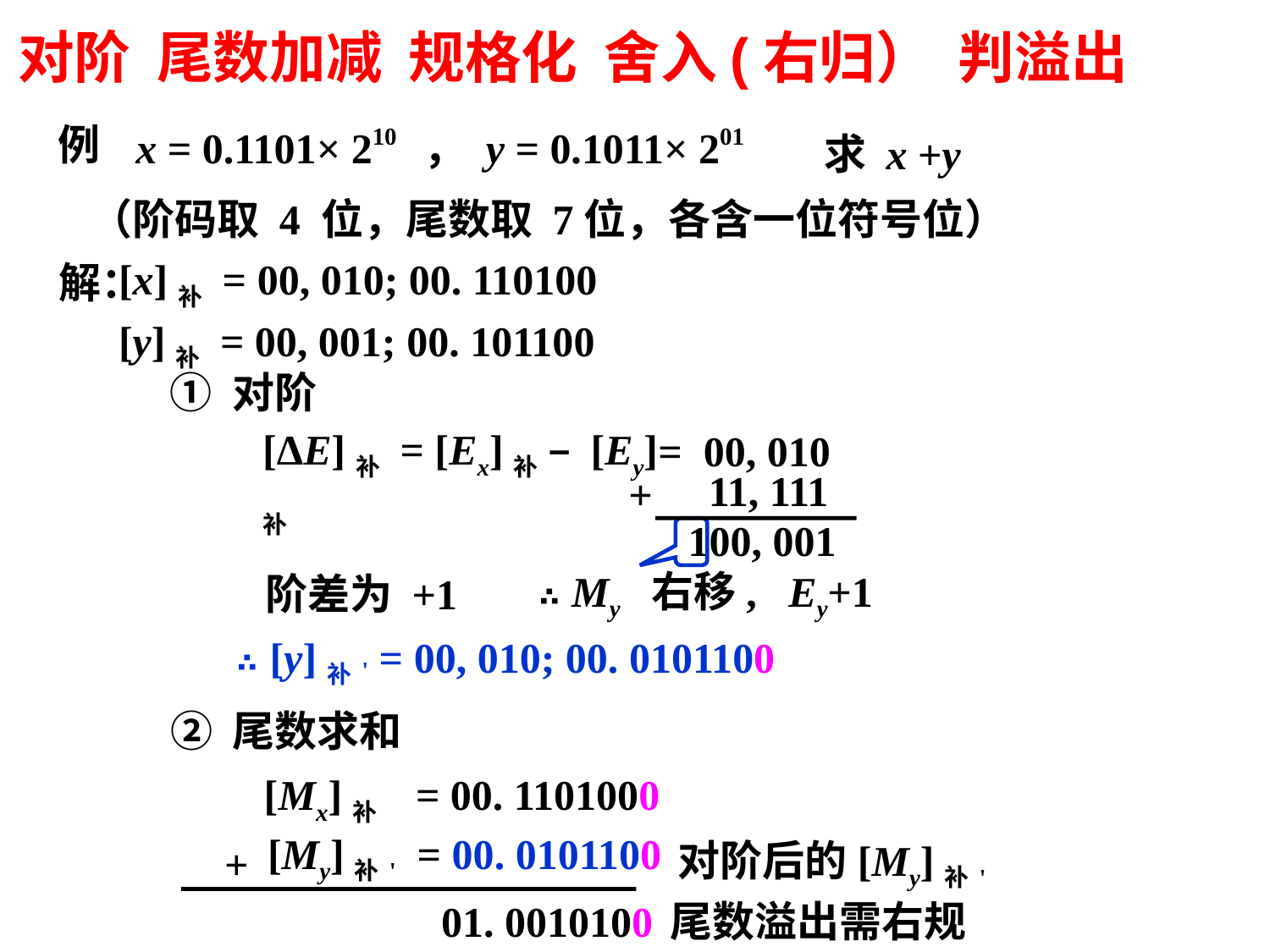

对阶  尾数加减  规格化  舍入(右归）  判溢出
例
x = 0.1101× 210  ， y = 0.1011× 201
（阶码取 4 位，尾数取 7位，各含一位符号位）
求 x +y
[x]补 = 00, 010; 00. 110100
解：
[y]补 = 00, 001; 00. 101100
① 对阶
[ΔE]补 = [Ex]补 – [Ey]补
=  00, 010
 11, 111
+
100, 001

∴ My  右移,   Ey+1
阶差为 +1
∴ [y]补' = 00, 010; 00. 0101100
② 尾数求和
[Mx]补   = 00. 1101000
[My]补'  = 00. 0101100
对阶后的[My]补'
+

01. 0010100
尾数溢出需右规